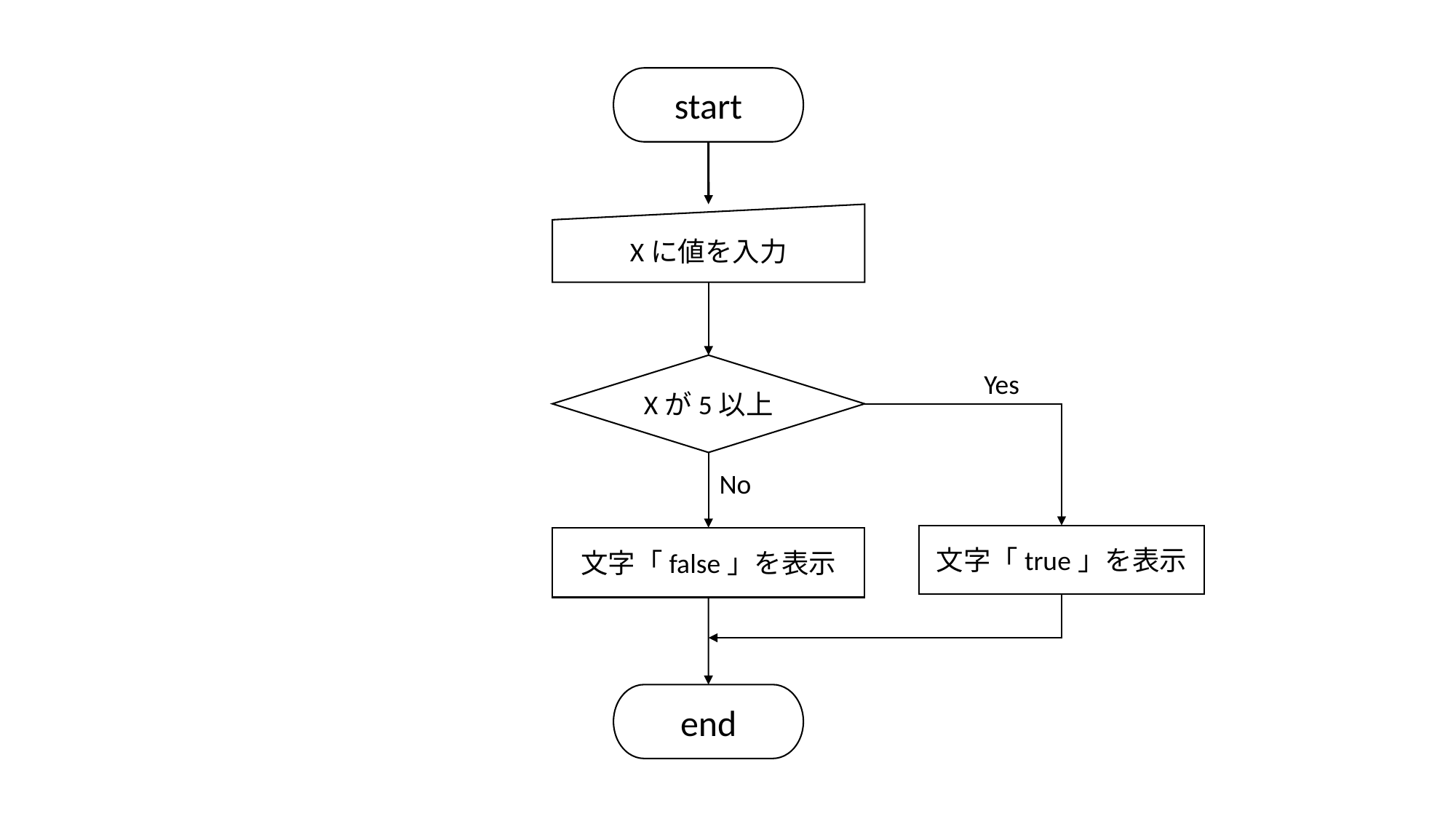

start
Xに値を入力
Xが5以上
Yes
No
文字「true」を表示
文字「false」を表示
end